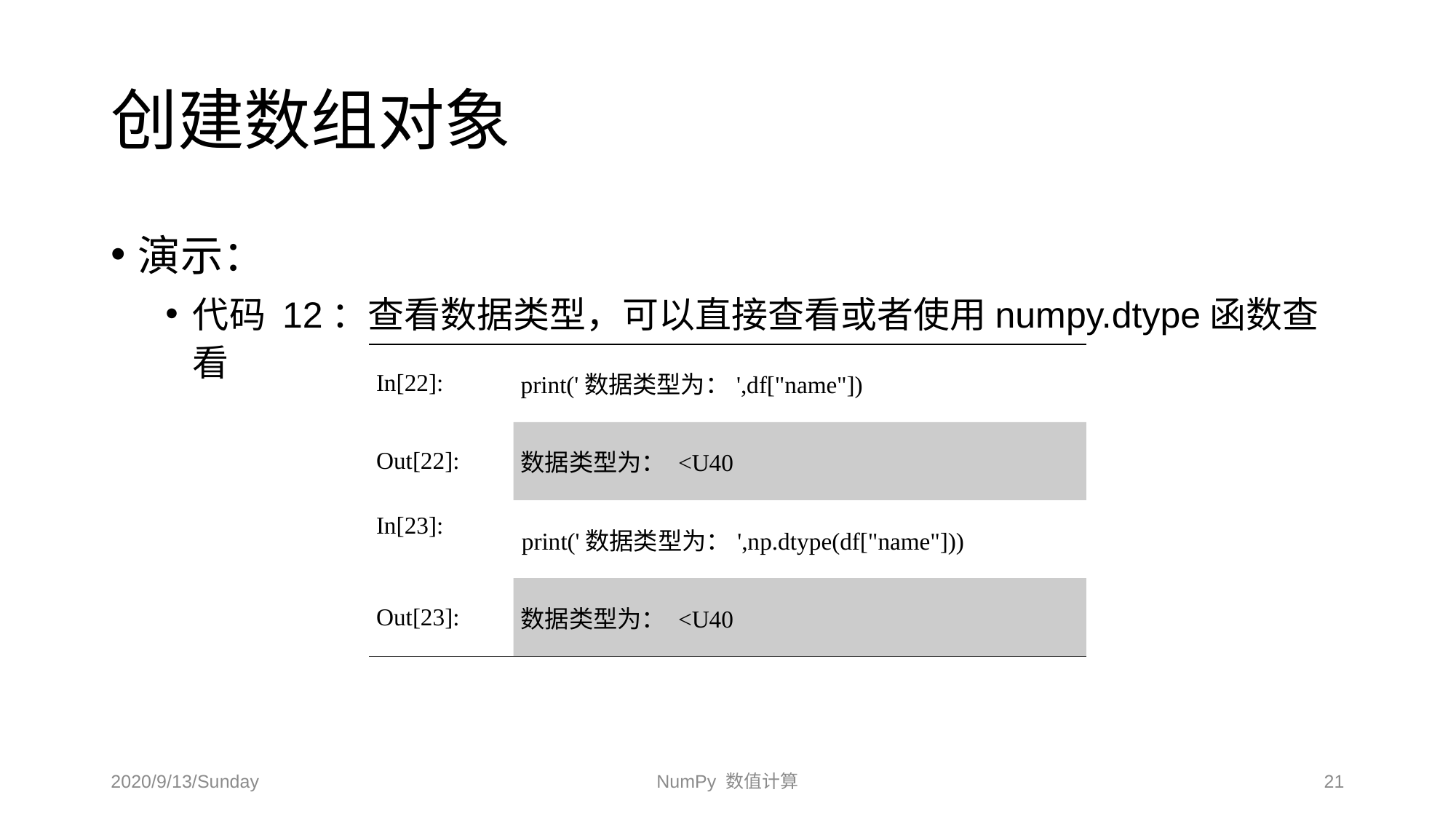

# 创建数组对象
演示：
代码 12：查看数据类型，可以直接查看或者使用numpy.dtype函数查看

| In[22]: | print('数据类型为：',df["name"]) |
| --- | --- |
| Out[22]: | 数据类型为： <U40 |
| In[23]: | print('数据类型为：',np.dtype(df["name"])) |
| Out[23]: | 数据类型为： <U40 |
2020/9/13/Sunday
NumPy 数值计算
21